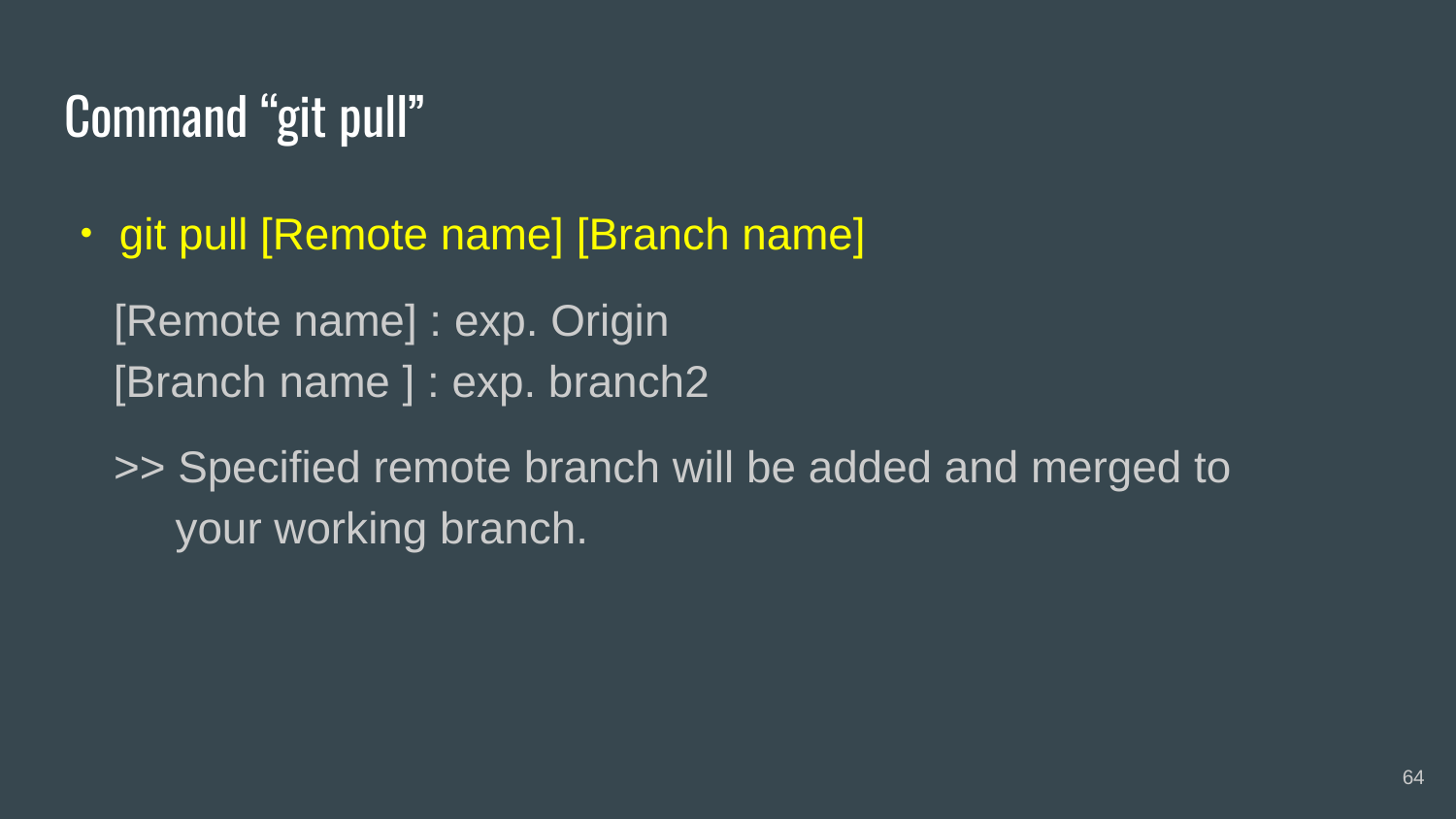

# Command “git pull”
・git pull [Remote name] [Branch name]
    [Remote name] : exp. Origin
    [Branch name ] : exp. branch2
    >> Specified remote branch will be added and merged to
         your working branch.
64